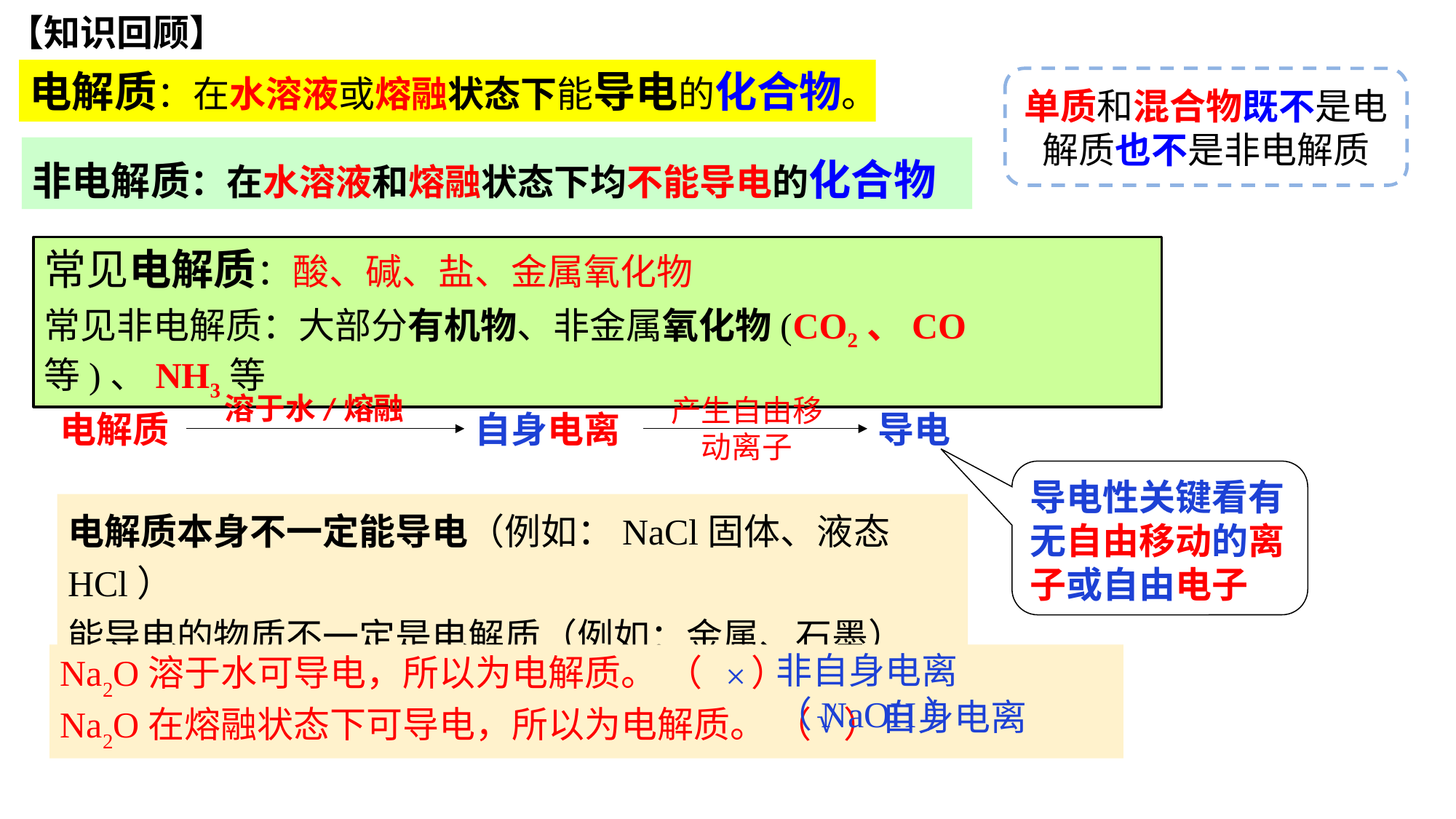

【知识回顾】
电解质：在水溶液或熔融状态下能导电的化合物。
单质和混合物既不是电解质也不是非电解质
非电解质：在水溶液和熔融状态下均不能导电的化合物
常见电解质：酸、碱、盐、金属氧化物
常见非电解质：大部分有机物、非金属氧化物(CO2、CO等)、NH3等
溶于水/熔融
产生自由移动离子
导电
电解质
自身电离
导电性关键看有无自由移动的离子或自由电子
电解质本身不一定能导电（例如：NaCl固体、液态HCl）
能导电的物质不一定是电解质（例如：金属、石墨）
非自身电离（NaOH）
Na2O溶于水可导电，所以为电解质。 （      ）
Na2O在熔融状态下可导电，所以为电解质。 （    ）
×
          √
自身电离